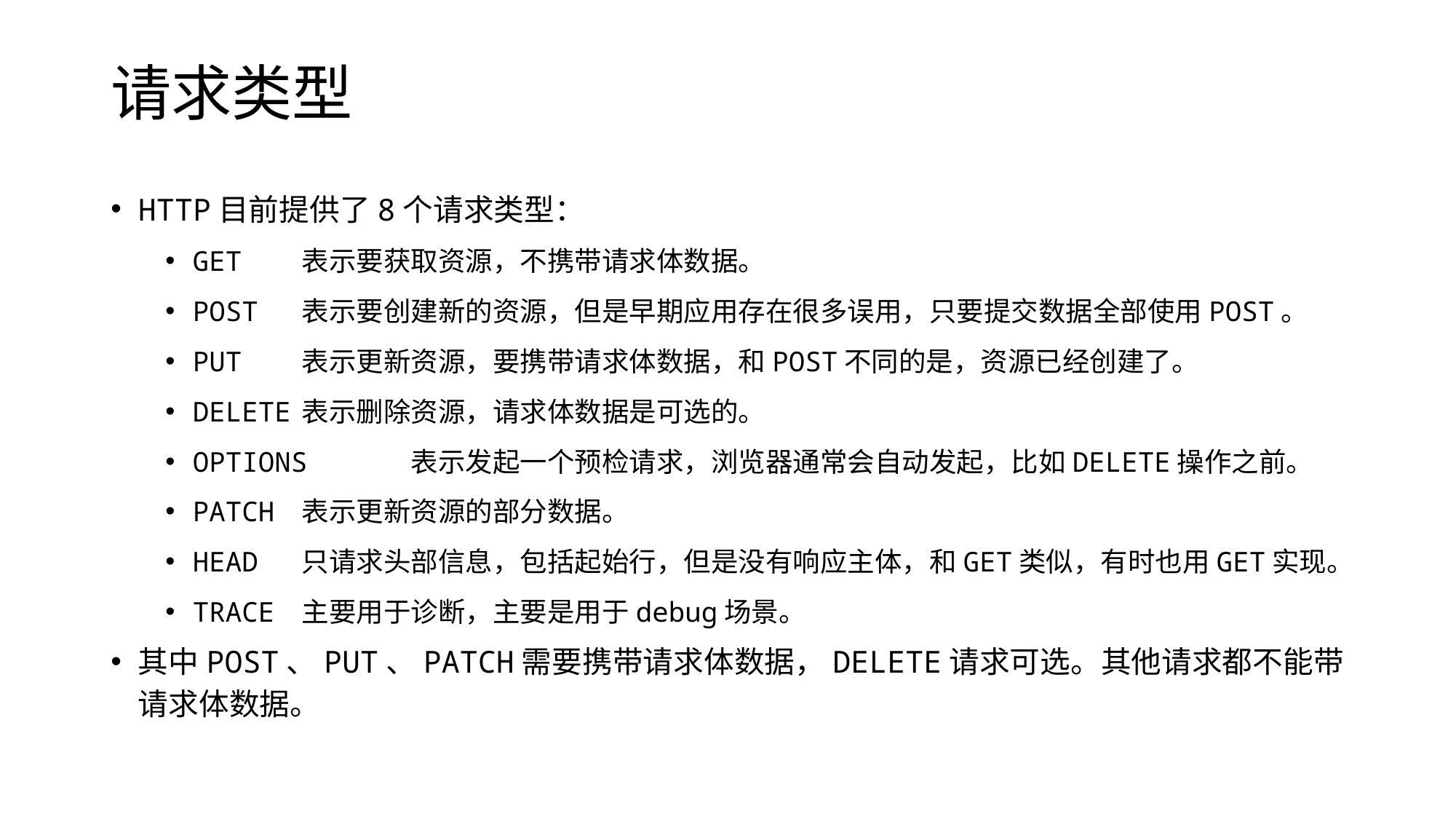

# 请求类型
HTTP目前提供了8个请求类型：
GET	表示要获取资源，不携带请求体数据。
POST	表示要创建新的资源，但是早期应用存在很多误用，只要提交数据全部使用POST。
PUT	表示更新资源，要携带请求体数据，和POST不同的是，资源已经创建了。
DELETE	表示删除资源，请求体数据是可选的。
OPTIONS	表示发起一个预检请求，浏览器通常会自动发起，比如DELETE操作之前。
PATCH	表示更新资源的部分数据。
HEAD	只请求头部信息，包括起始行，但是没有响应主体，和GET类似，有时也用GET实现。
TRACE	主要用于诊断，主要是用于debug场景。
其中POST、PUT、PATCH需要携带请求体数据，DELETE请求可选。其他请求都不能带请求体数据。